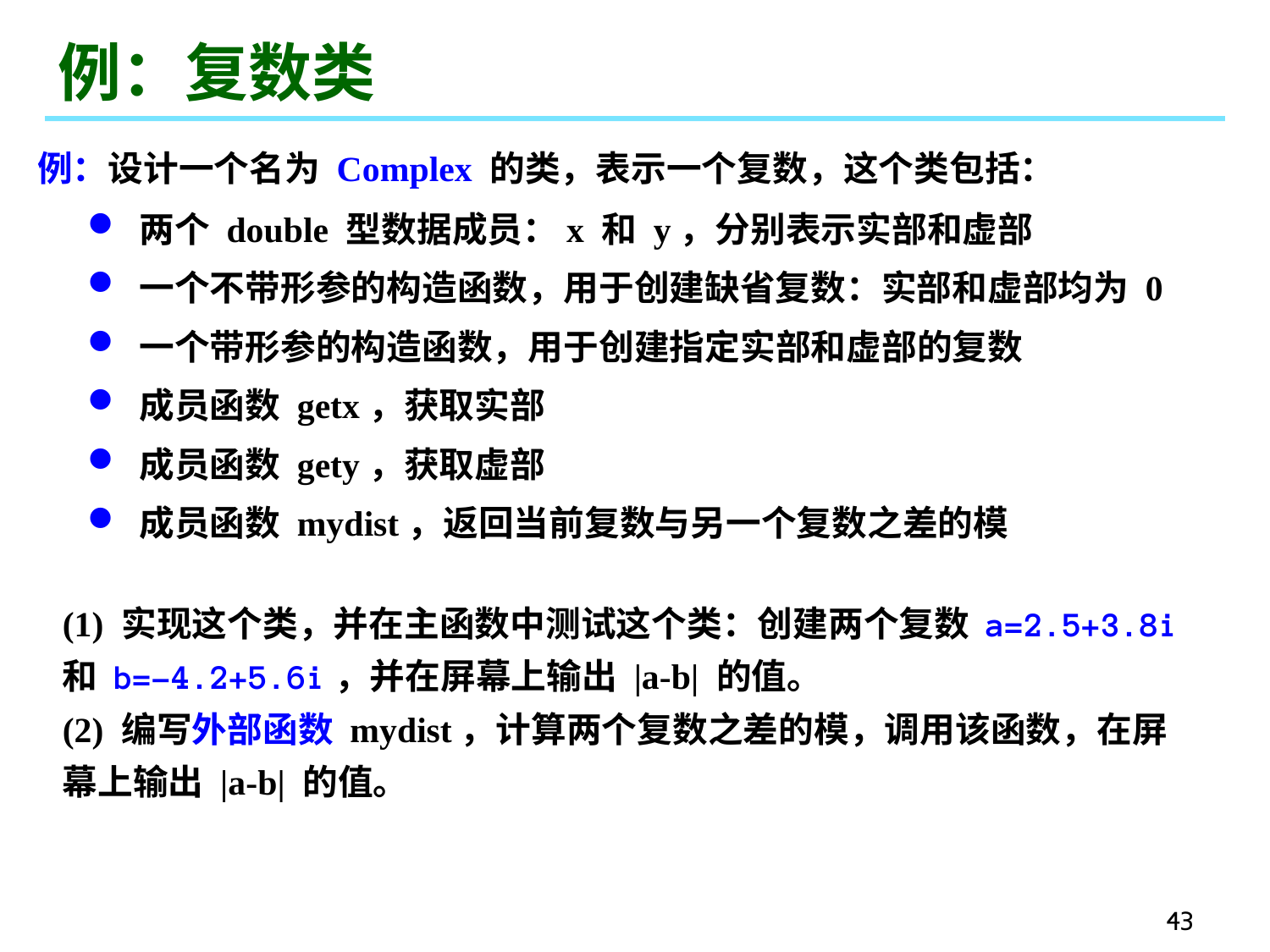

# 例：复数类
例：设计一个名为 Complex 的类，表示一个复数，这个类包括：
 两个 double 型数据成员：x 和 y，分别表示实部和虚部
 一个不带形参的构造函数，用于创建缺省复数：实部和虚部均为 0
 一个带形参的构造函数，用于创建指定实部和虚部的复数
 成员函数 getx，获取实部
 成员函数 gety，获取虚部
 成员函数 mydist，返回当前复数与另一个复数之差的模
(1) 实现这个类，并在主函数中测试这个类：创建两个复数 a=2.5+3.8i 和 b=-4.2+5.6i，并在屏幕上输出 |a-b| 的值。
(2) 编写外部函数 mydist，计算两个复数之差的模，调用该函数，在屏幕上输出 |a-b| 的值。
43